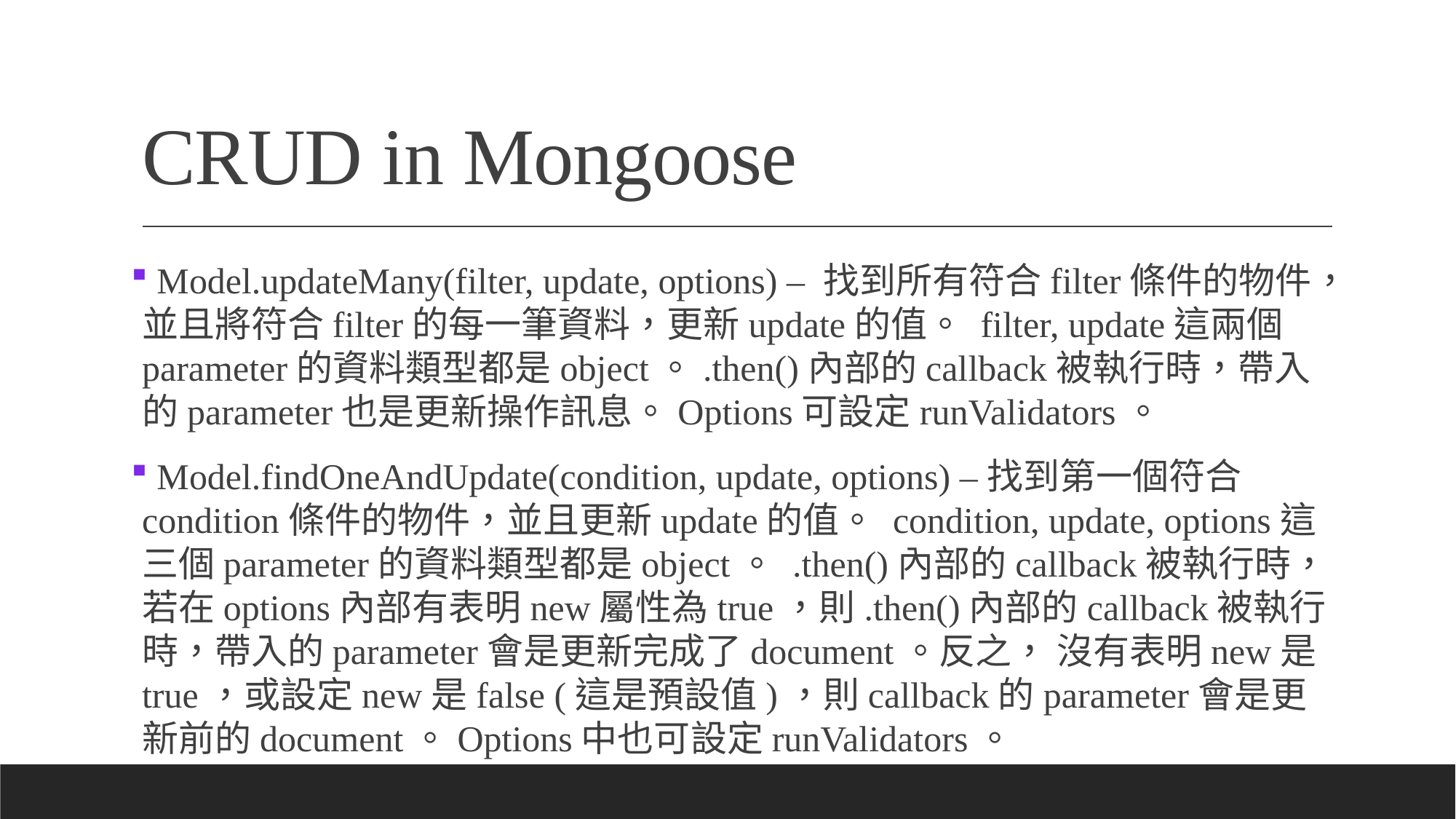

# CRUD in Mongoose
 Model.updateMany(filter, update, options) – 找到所有符合filter條件的物件，並且將符合filter的每一筆資料，更新update的值。 filter, update這兩個parameter的資料類型都是object。.then()內部的callback被執行時，帶入的parameter也是更新操作訊息。Options可設定runValidators。
 Model.findOneAndUpdate(condition, update, options) –找到第一個符合condition條件的物件，並且更新update的值。 condition, update, options這三個parameter的資料類型都是object。 .then()內部的callback被執行時，若在options內部有表明new屬性為true，則.then()內部的callback被執行時，帶入的parameter會是更新完成了document。反之， 沒有表明new是true，或設定new是false (這是預設值)，則callback的parameter會是更新前的document。Options中也可設定runValidators。